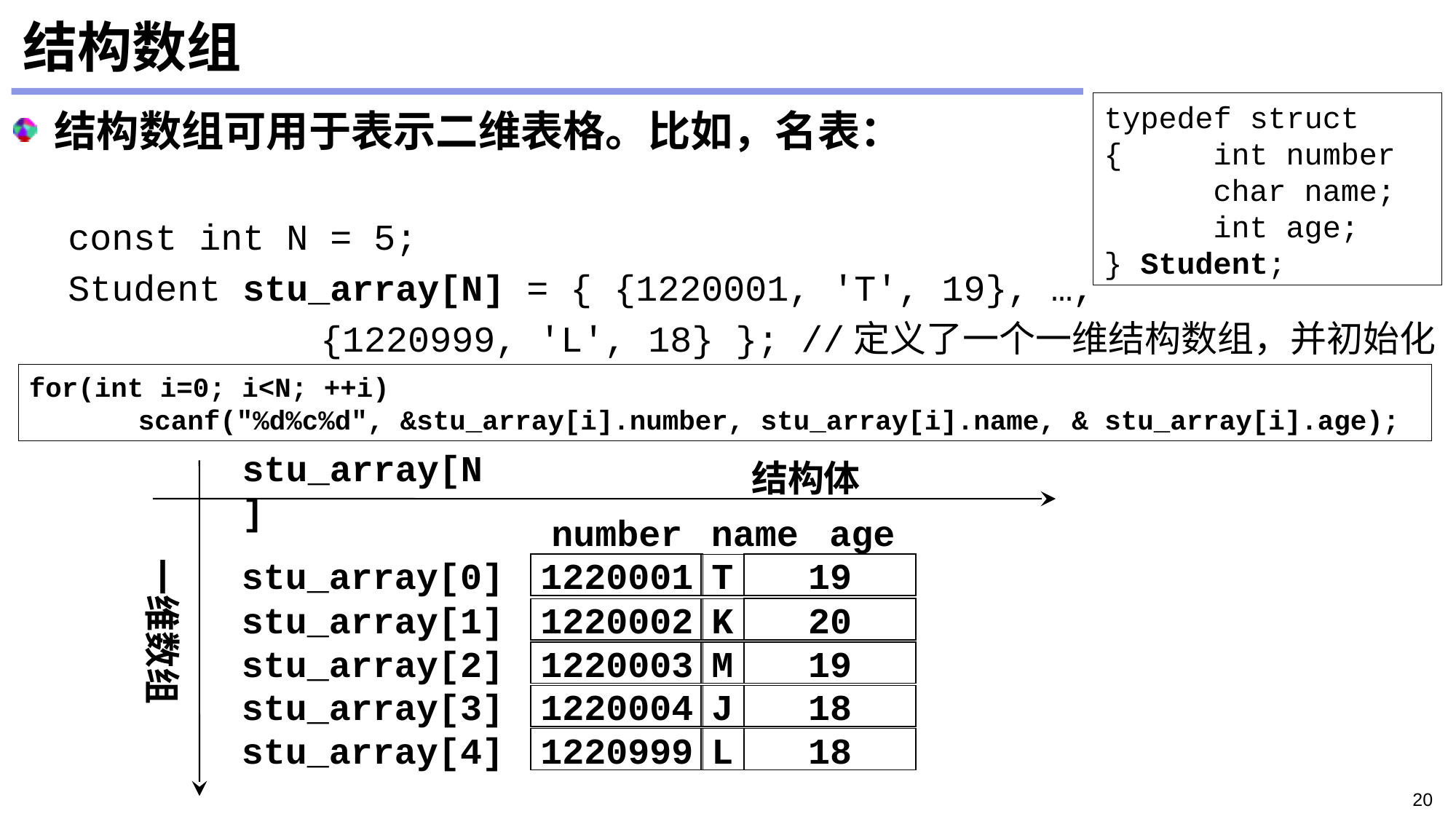

# 结构数组
typedef struct
{	int number
	char name;
	int age;
} Student;
结构数组可用于表示二维表格。比如，名表：

const int N = 5;
Student stu_array[N] = { {1220001, 'T', 19}, …,
			{1220999, 'L', 18} }; //定义了一个一维结构数组，并初始化
for(int i=0; i<N; ++i)
	scanf("%d%c%d", &stu_array[i].number, stu_array[i].name, & stu_array[i].age);
stu_array[N]
结构体

number
name
age
1220001
19
stu_array[0]
T
20
stu_array[1]
1220002
K
1220003
M
19
stu_array[2]
stu_array[3]
1220004
J
18
stu_array[4]
1220999
L
18
一维数组
20